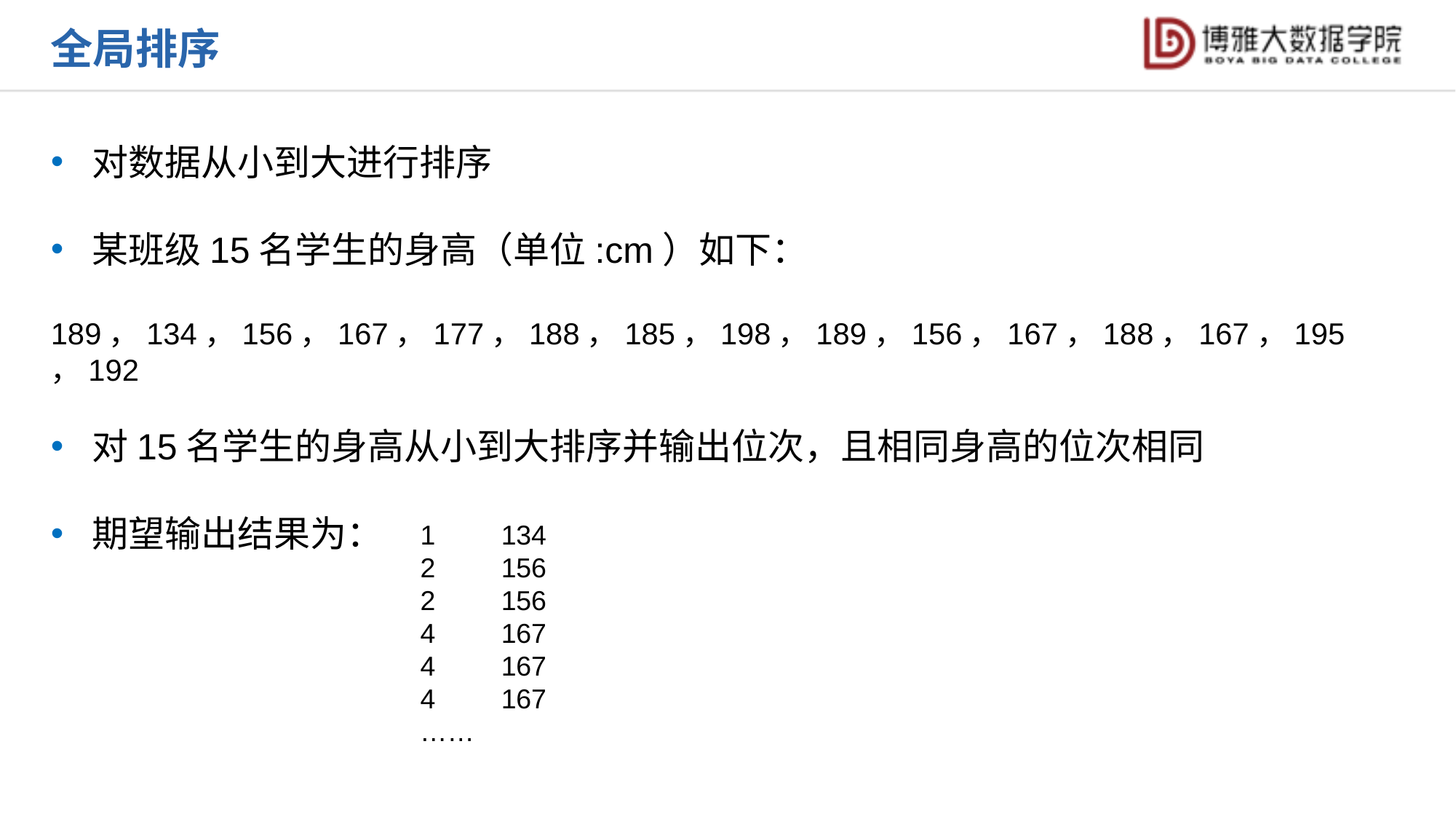

全局排序
对数据从小到大进行排序

某班级15名学生的身高（单位:cm）如下：
    189，134，156，167，177，188，185，198，189，156，167，188，167，195，192

对15名学生的身高从小到大排序并输出位次，且相同身高的位次相同

期望输出结果为：

                  1	134
                  2	156
                  2	156
                  4	167
                  4 	167
                  4	167
                  ……